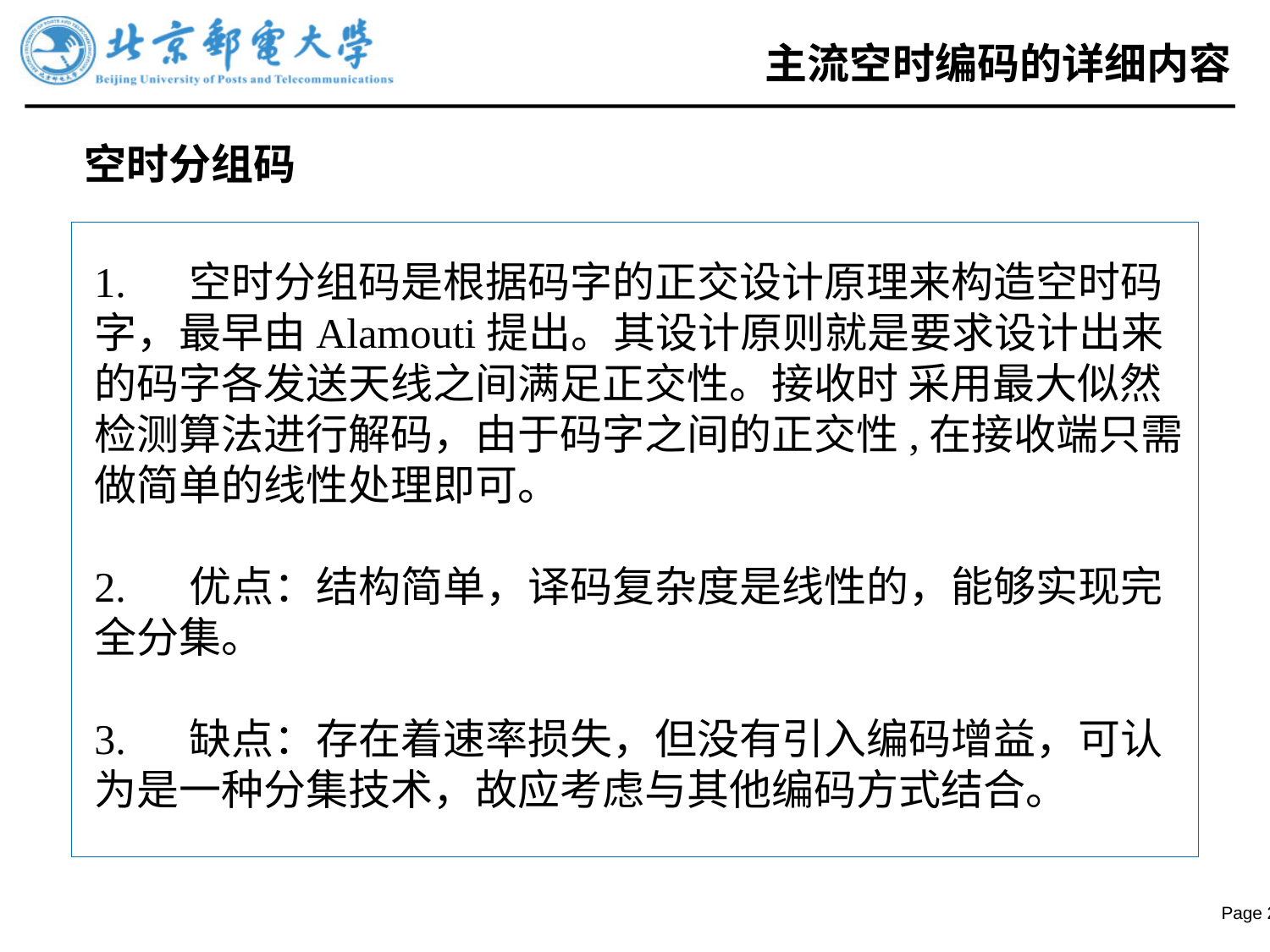

# 主流空时编码的详细内容
空时分组码

1.     空时分组码是根据码字的正交设计原理来构造空时码字，最早由Alamouti提出。其设计原则就是要求设计出来的码字各发送天线之间满足正交性。接收时 采用最大似然检测算法进行解码，由于码字之间的正交性,在接收端只需做简单的线性处理即可。

2.     优点：结构简单，译码复杂度是线性的，能够实现完全分集。

3.     缺点：存在着速率损失，但没有引入编码增益，可认为是一种分集技术，故应考虑与其他编码方式结合。